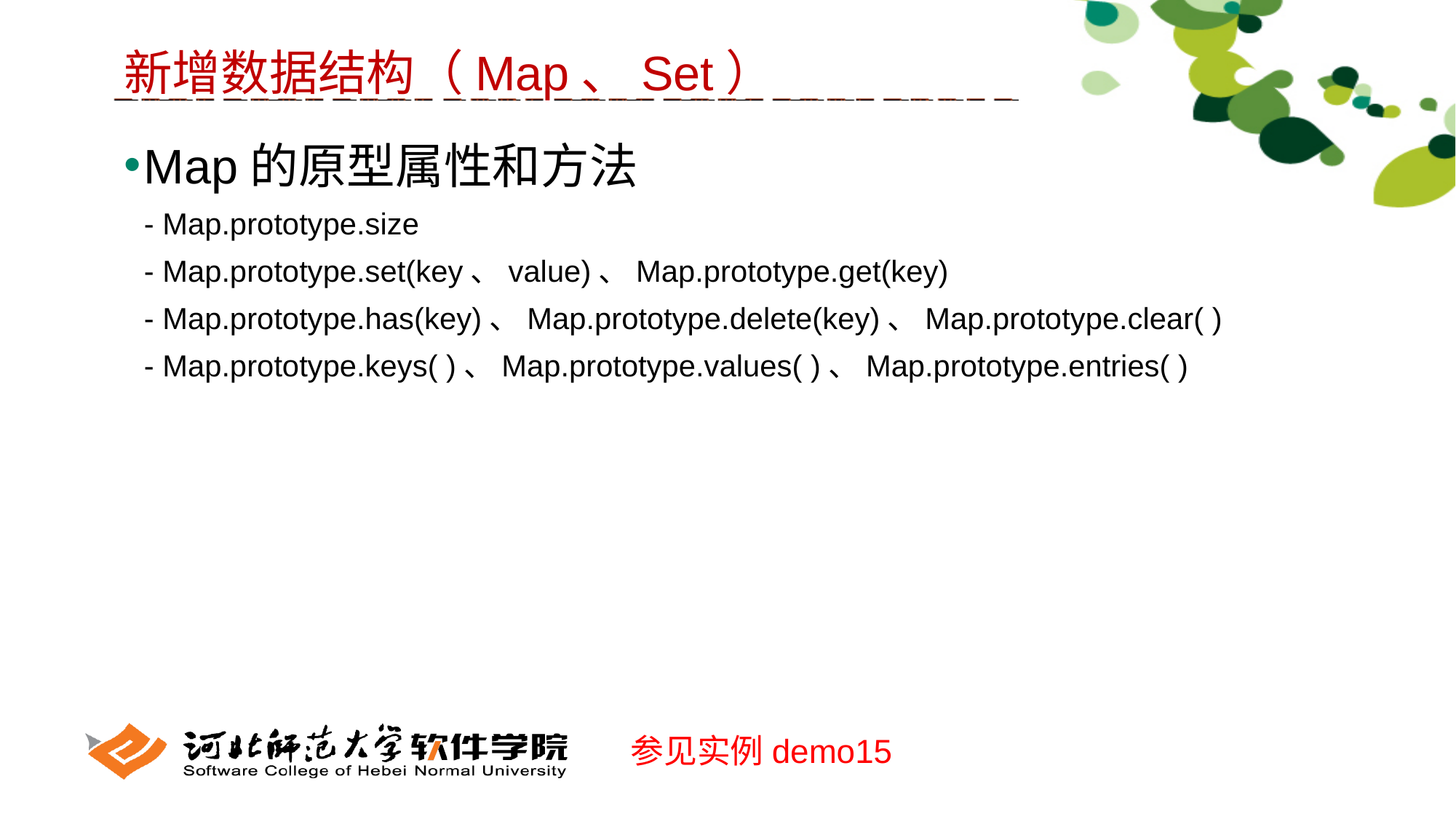

新增数据结构（Map、Set）
Map的原型属性和方法
- Map.prototype.size
- Map.prototype.set(key、value)、Map.prototype.get(key)
- Map.prototype.has(key)、Map.prototype.delete(key)、Map.prototype.clear( )
- Map.prototype.keys( )、Map.prototype.values( )、Map.prototype.entries( )

参见实例demo15